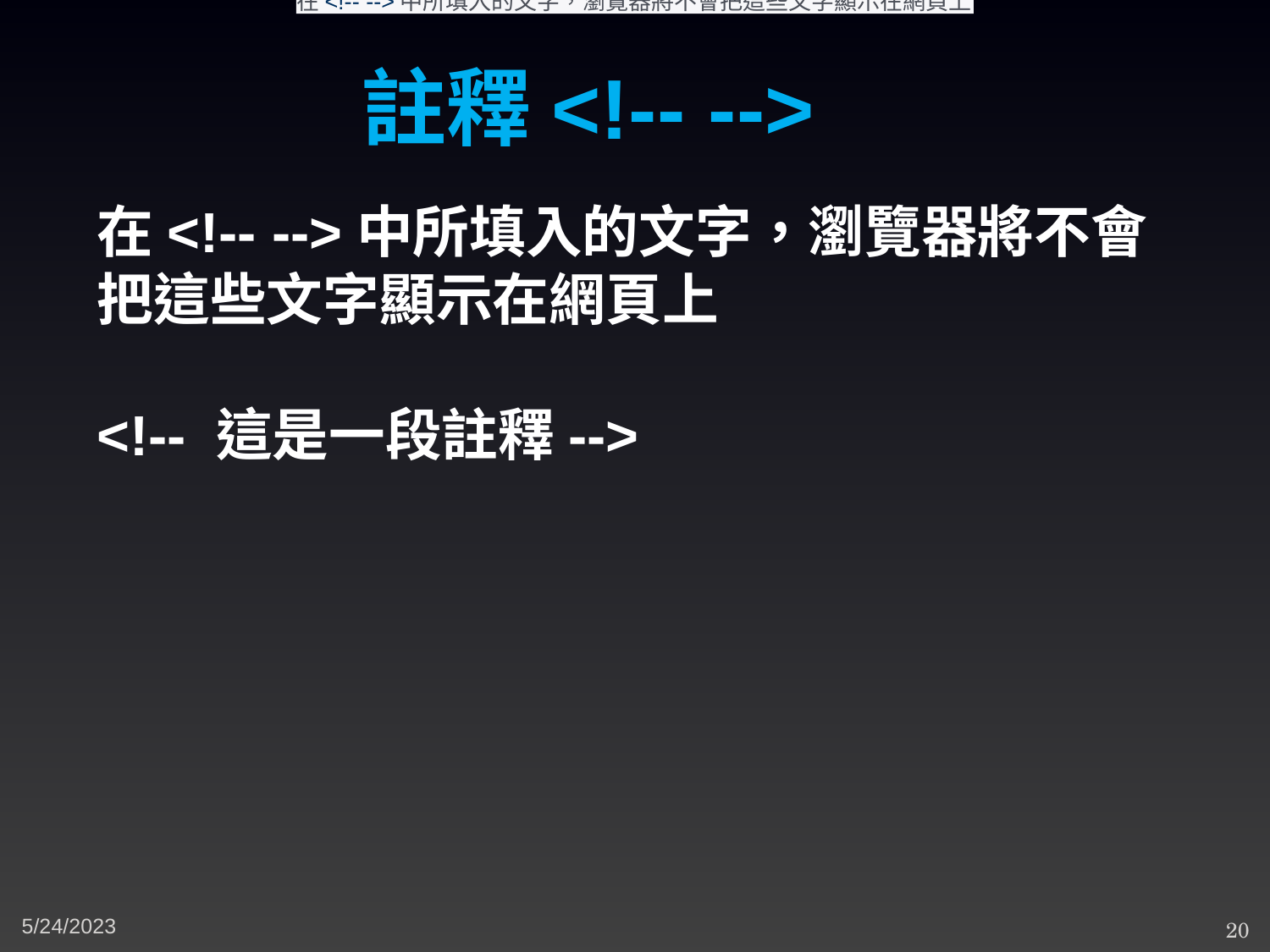

在<!-- -->中所填入的文字，瀏覽器將不會把這些文字顯示在網頁上
註釋<!-- -->
在<!-- -->中所填入的文字，瀏覽器將不會把這些文字顯示在網頁上

<!-- 這是一段註釋-->
5/24/2023
20